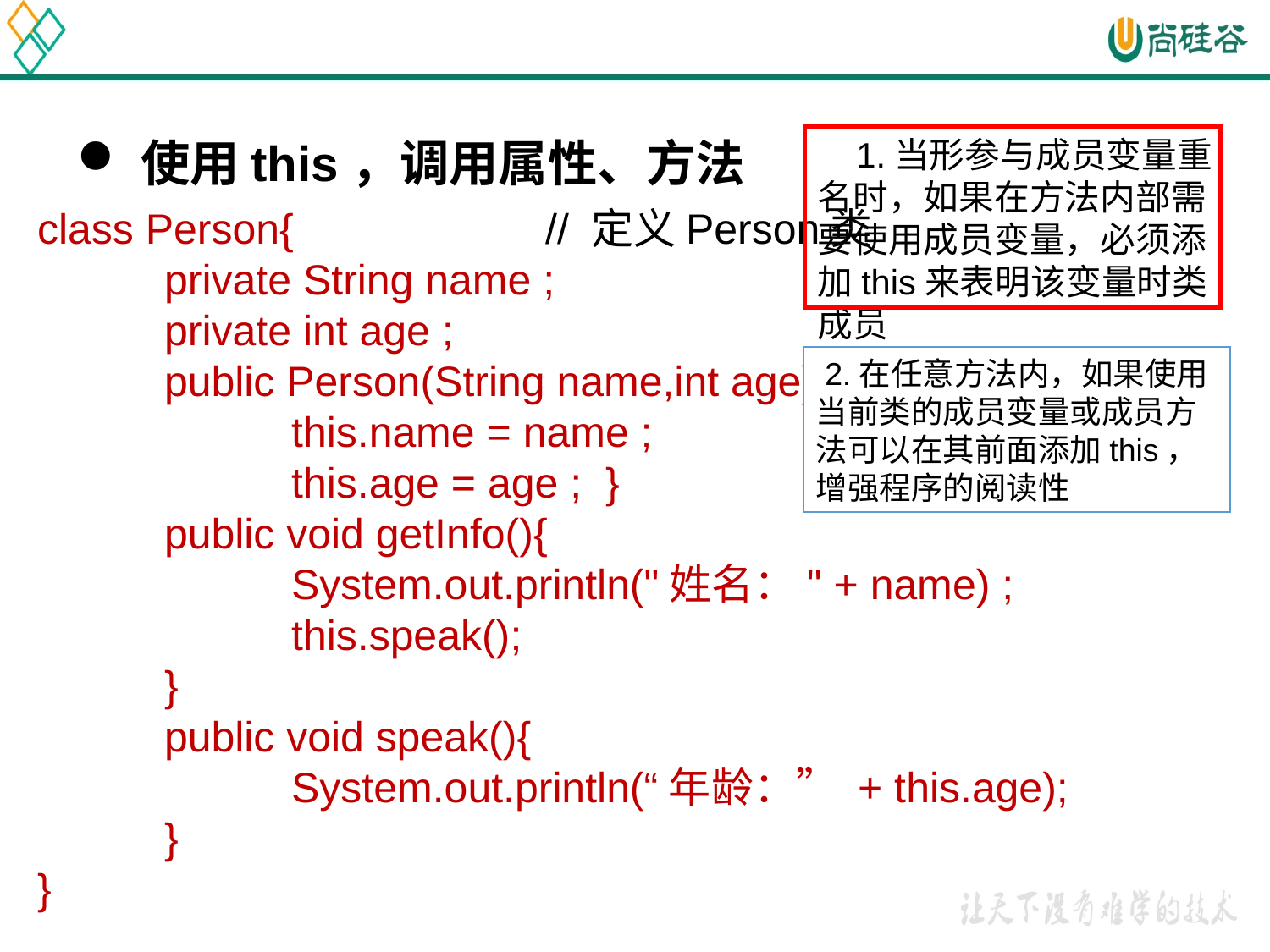

使用this，调用属性、方法
    1.当形参与成员变量重名时，如果在方法内部需要使用成员变量，必须添加this来表明该变量时类成员

class Person{		// 定义Person类
	private String name ;
	private int age ;
	public Person(String name,int age){
		this.name = name ;
		this.age = age ;  }
	public void getInfo(){
		System.out.println("姓名：" + name) ;
		this.speak();
	}
	public void speak(){
		System.out.println(“年龄：” + this.age);
	}
}
 2.在任意方法内，如果使用当前类的成员变量或成员方法可以在其前面添加this，增强程序的阅读性